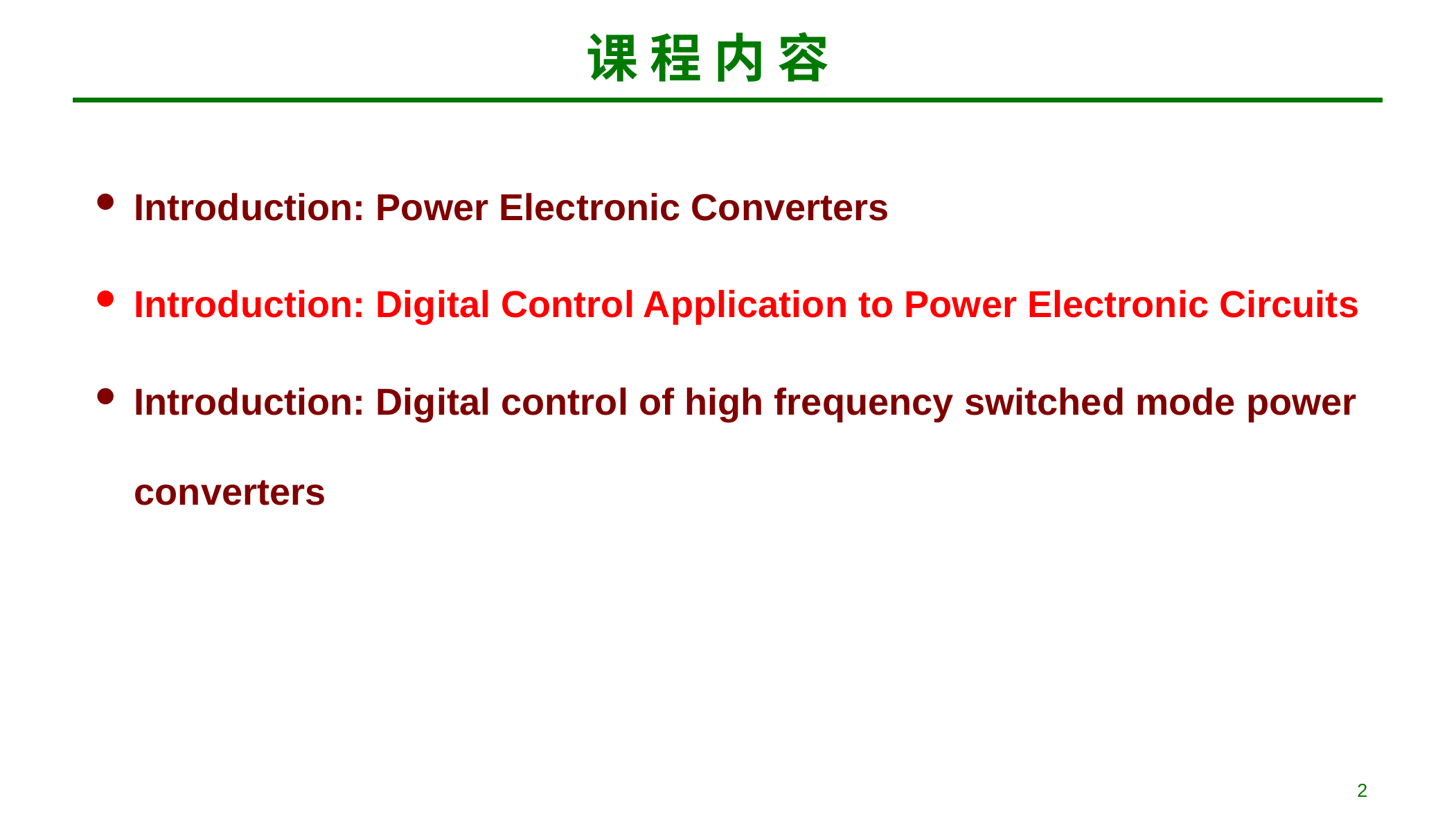

课 程 内 容

Introduction: Power Electronic Converters
Introduction: Digital Control Application to Power Electronic Circuits
Introduction: Digital control of high frequency switched mode power converters

2